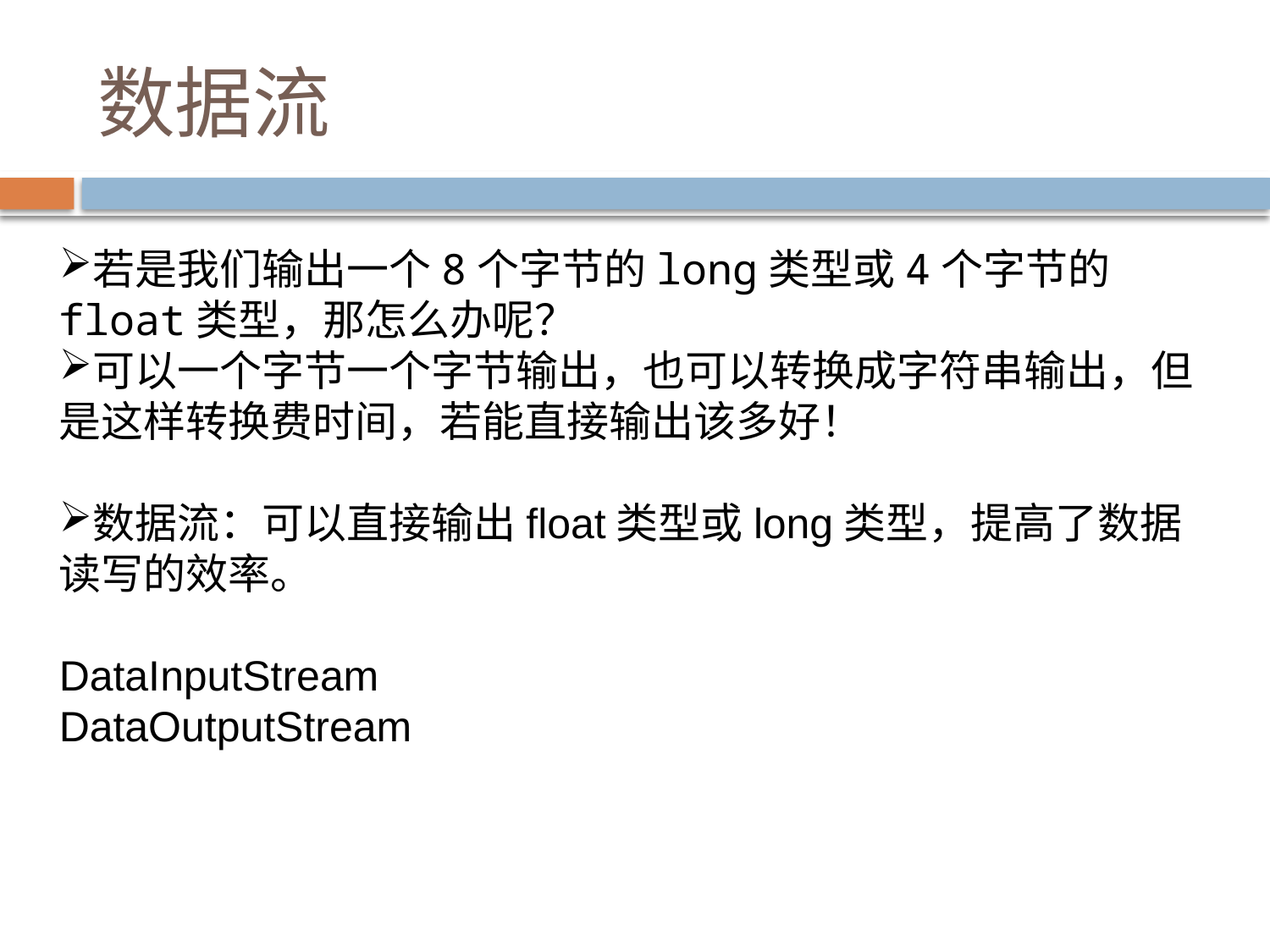

# 数据流
若是我们输出一个8个字节的long类型或4个字节的float类型，那怎么办呢？
可以一个字节一个字节输出，也可以转换成字符串输出，但是这样转换费时间，若能直接输出该多好！

数据流：可以直接输出float类型或long类型，提高了数据读写的效率。

DataInputStream
DataOutputStream